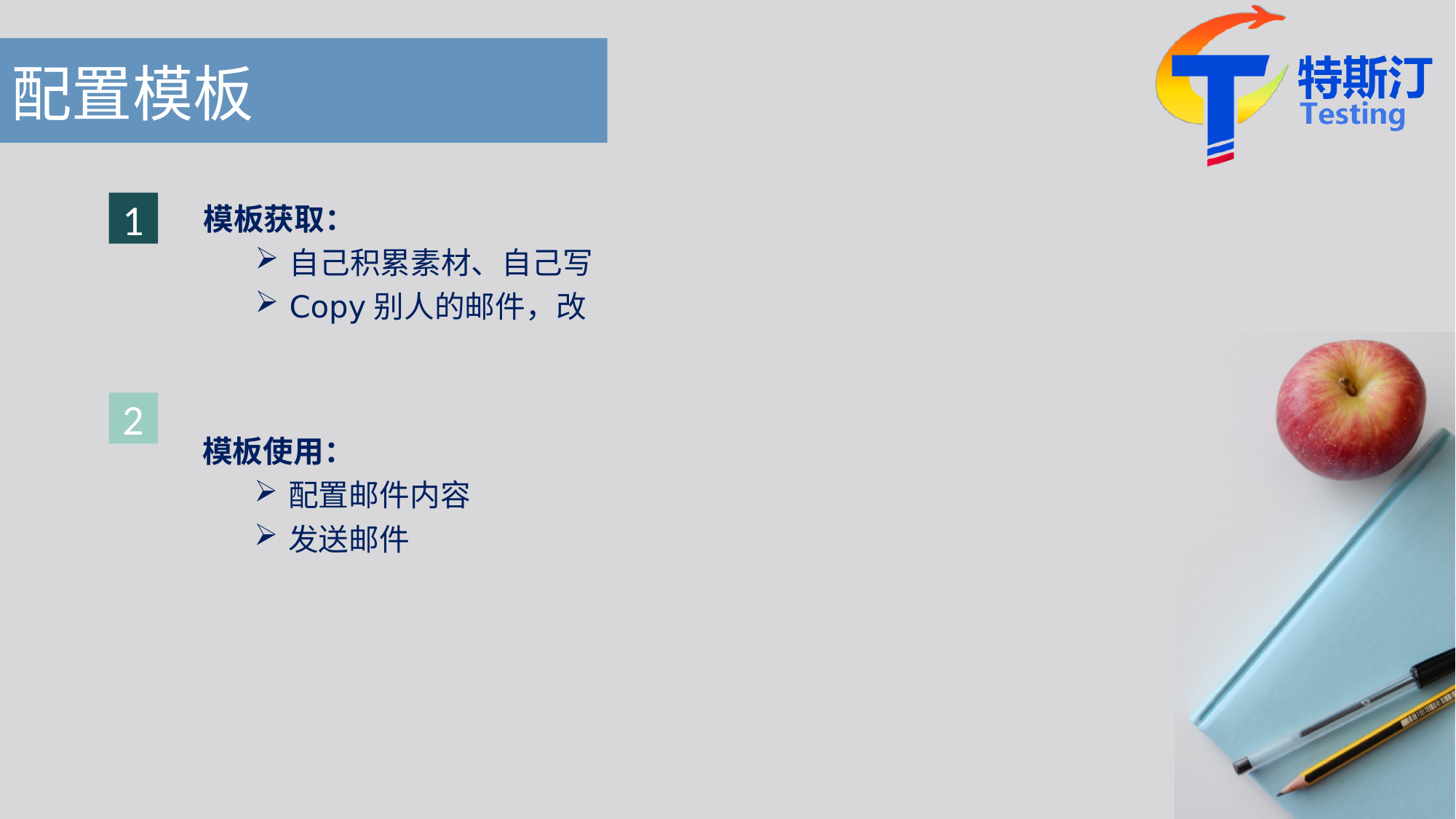

# 配置模板
模板获取：
自己积累素材、自己写
Copy别人的邮件，改

1
2
模板使用：
配置邮件内容
发送邮件